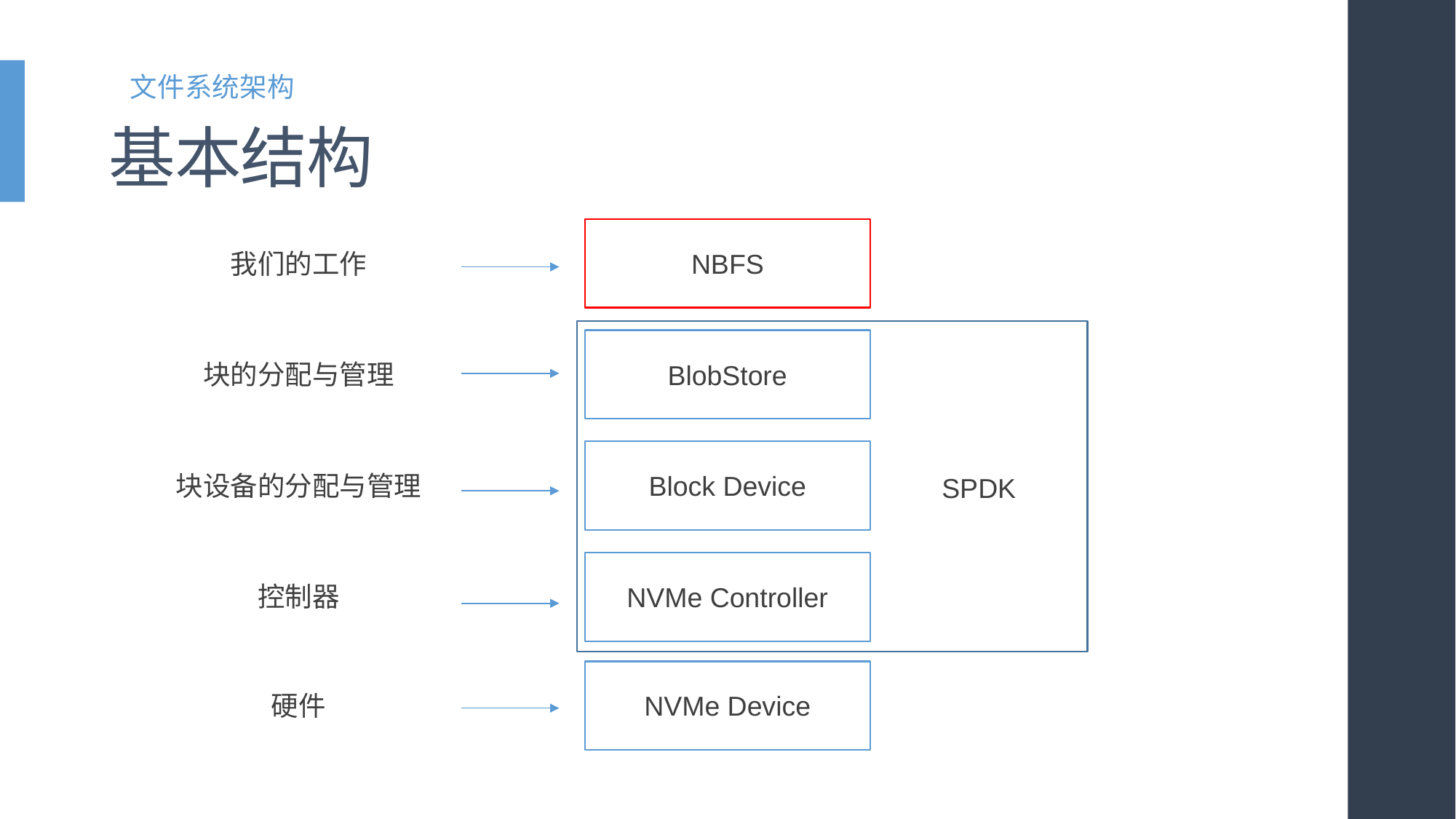

文件系统架构
# 基本结构

我们的工作
NBFS

块的分配与管理
BlobStore

块设备的分配与管理
Block Device
SPDK

控制器
NVMe Controller

硬件
NVMe Device